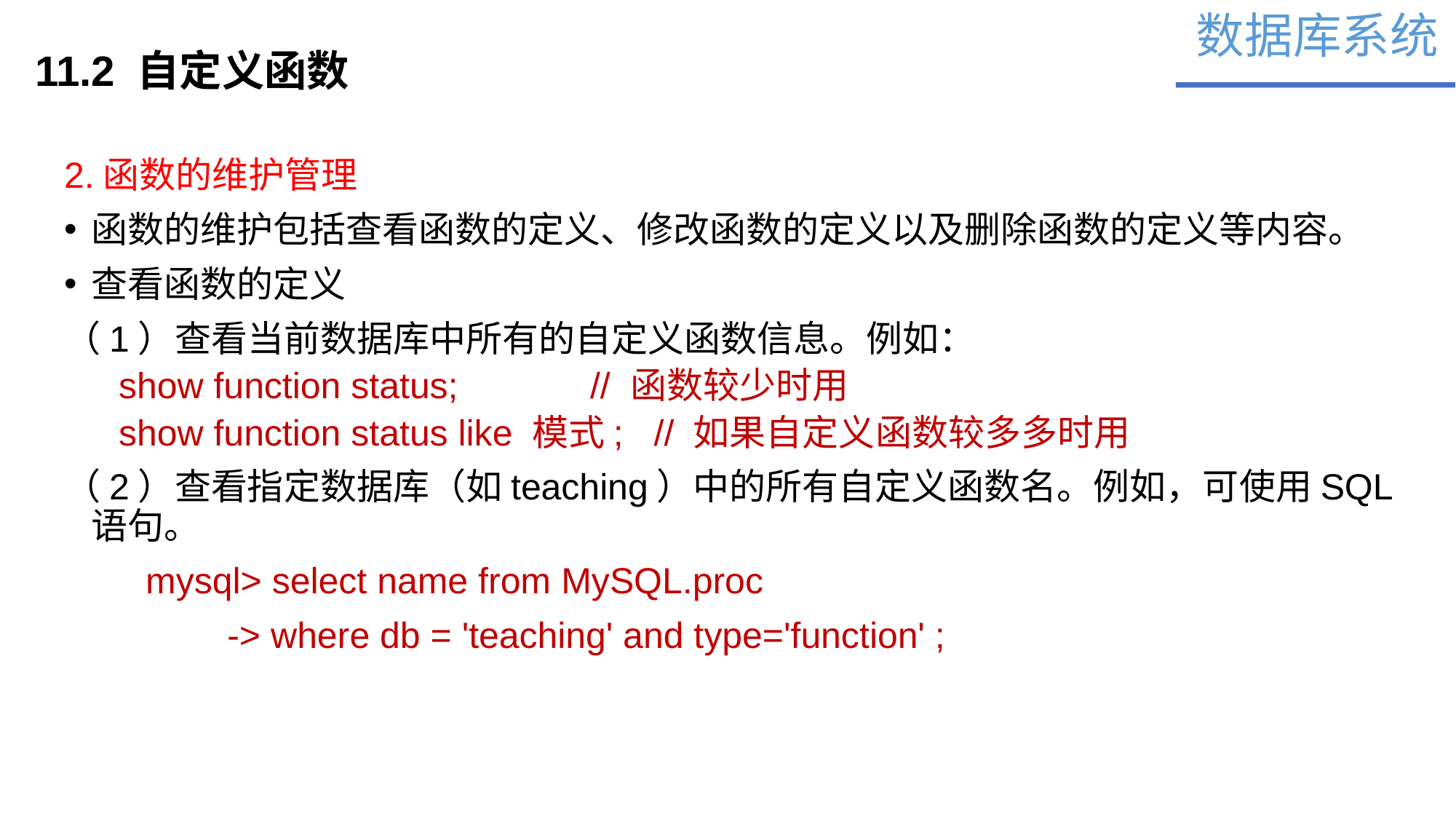

数据库系统
11.2 自定义函数

2.函数的维护管理
函数的维护包括查看函数的定义、修改函数的定义以及删除函数的定义等内容。
查看函数的定义
（1）查看当前数据库中所有的自定义函数信息。例如：
show function status;             // 函数较少时用
show function status like 模式;   // 如果自定义函数较多多时用
（2）查看指定数据库（如teaching）中的所有自定义函数名。例如，可使用SQL语句。
        mysql> select name from MySQL.proc
                -> where db = 'teaching' and type='function' ;